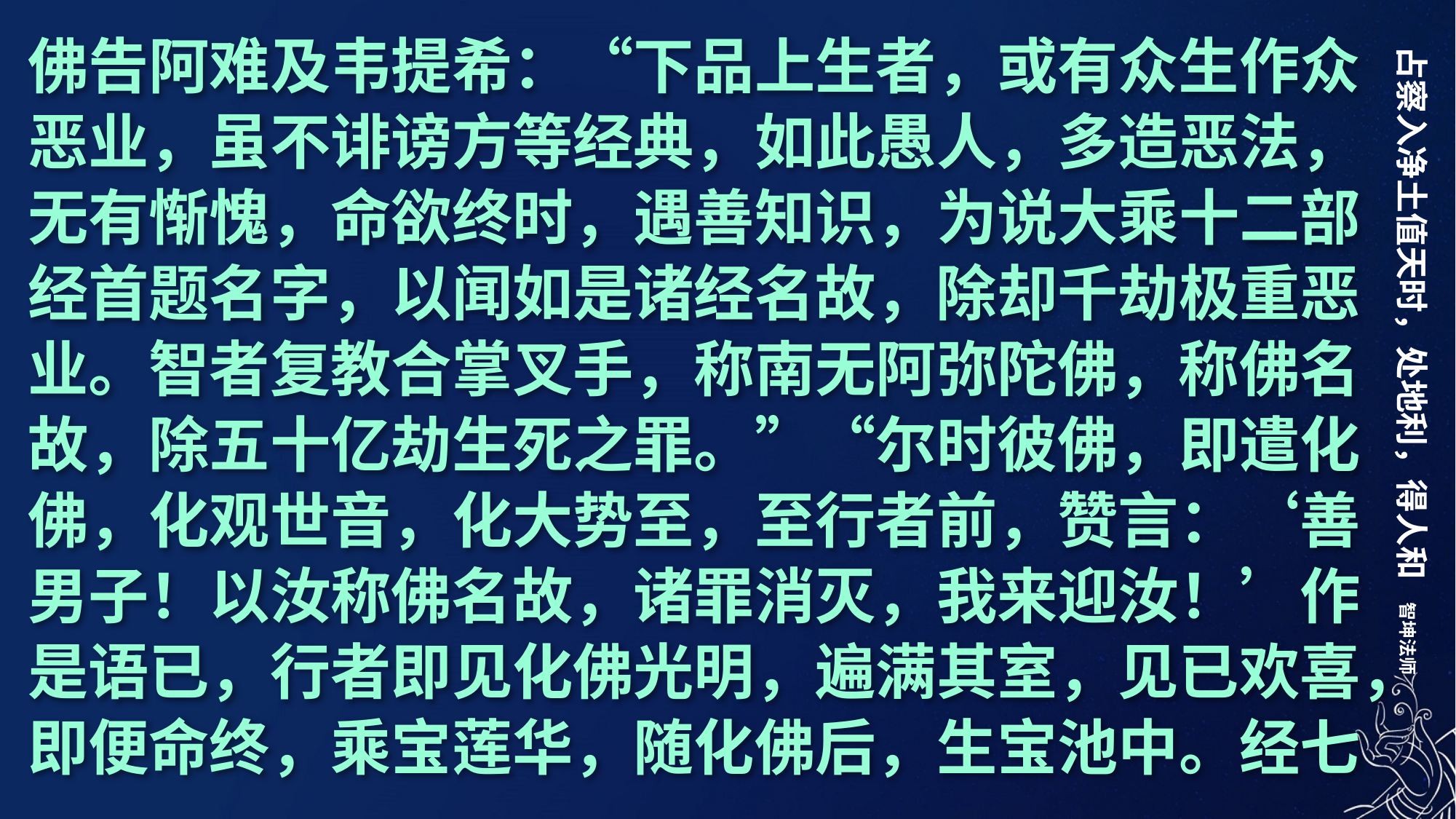

佛告阿难及韦提希：“下品上生者，或有众生作众恶业，虽不诽谤方等经典，如此愚人，多造恶法，无有惭愧，命欲终时，遇善知识，为说大乘十二部经首题名字，以闻如是诸经名故，除却千劫极重恶业。智者复教合掌叉手，称南无阿弥陀佛，称佛名故，除五十亿劫生死之罪。”“尔时彼佛，即遣化佛，化观世音，化大势至，至行者前，赞言：‘善男子！以汝称佛名故，诸罪消灭，我来迎汝！’作是语已，行者即见化佛光明，遍满其室，见已欢喜，即便命终，乘宝莲华，随化佛后，生宝池中。经七